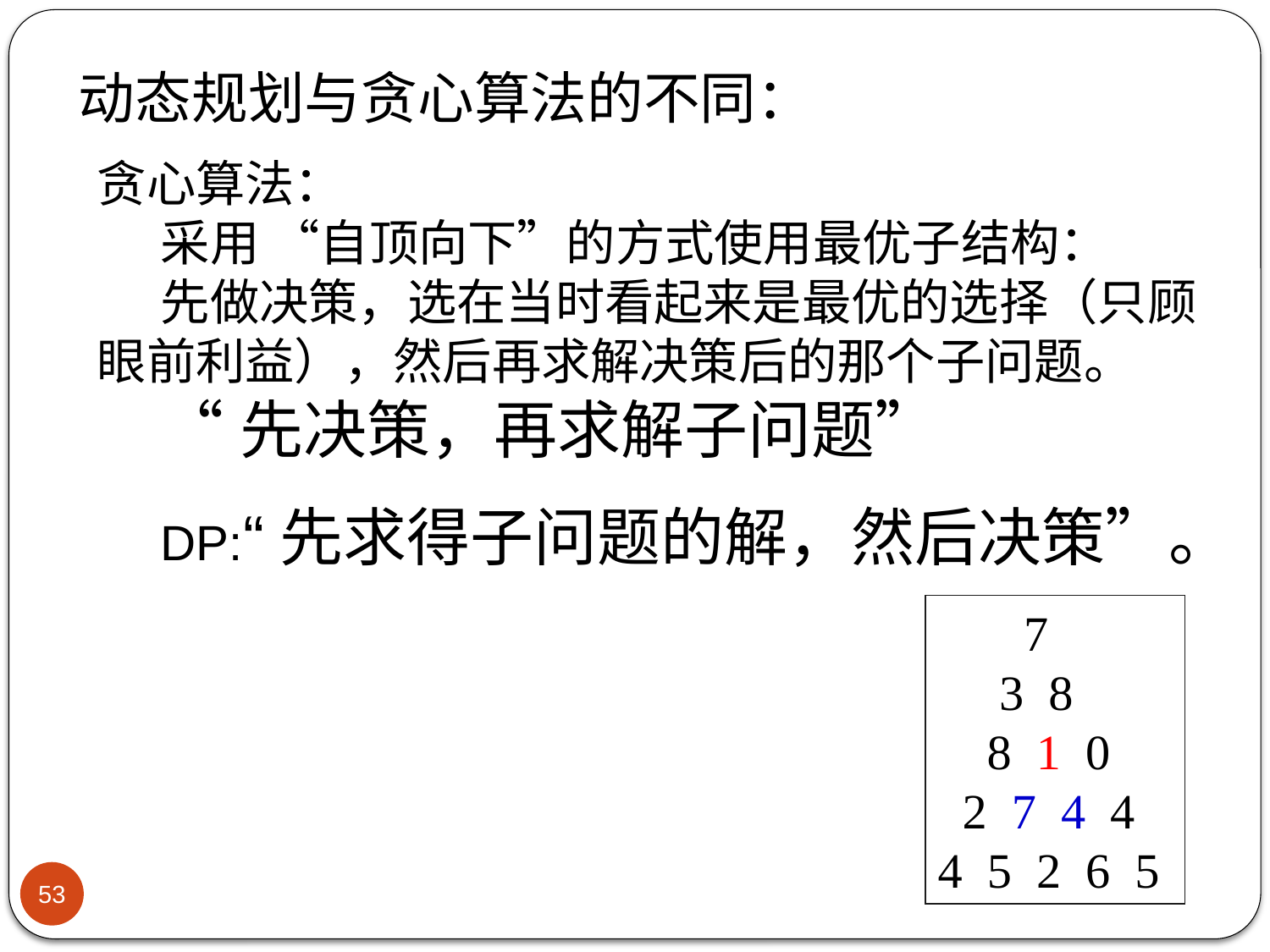

动态规划与贪心算法的不同：
贪心算法：
采用 “自顶向下”的方式使用最优子结构：
先做决策，选在当时看起来是最优的选择（只顾眼前利益），然后再求解决策后的那个子问题。
“先决策，再求解子问题”
DP:“先求得子问题的解，然后决策”。
       7
     3  8
    8  1  0
  2  7  4  4
4  5  2  6  5
53